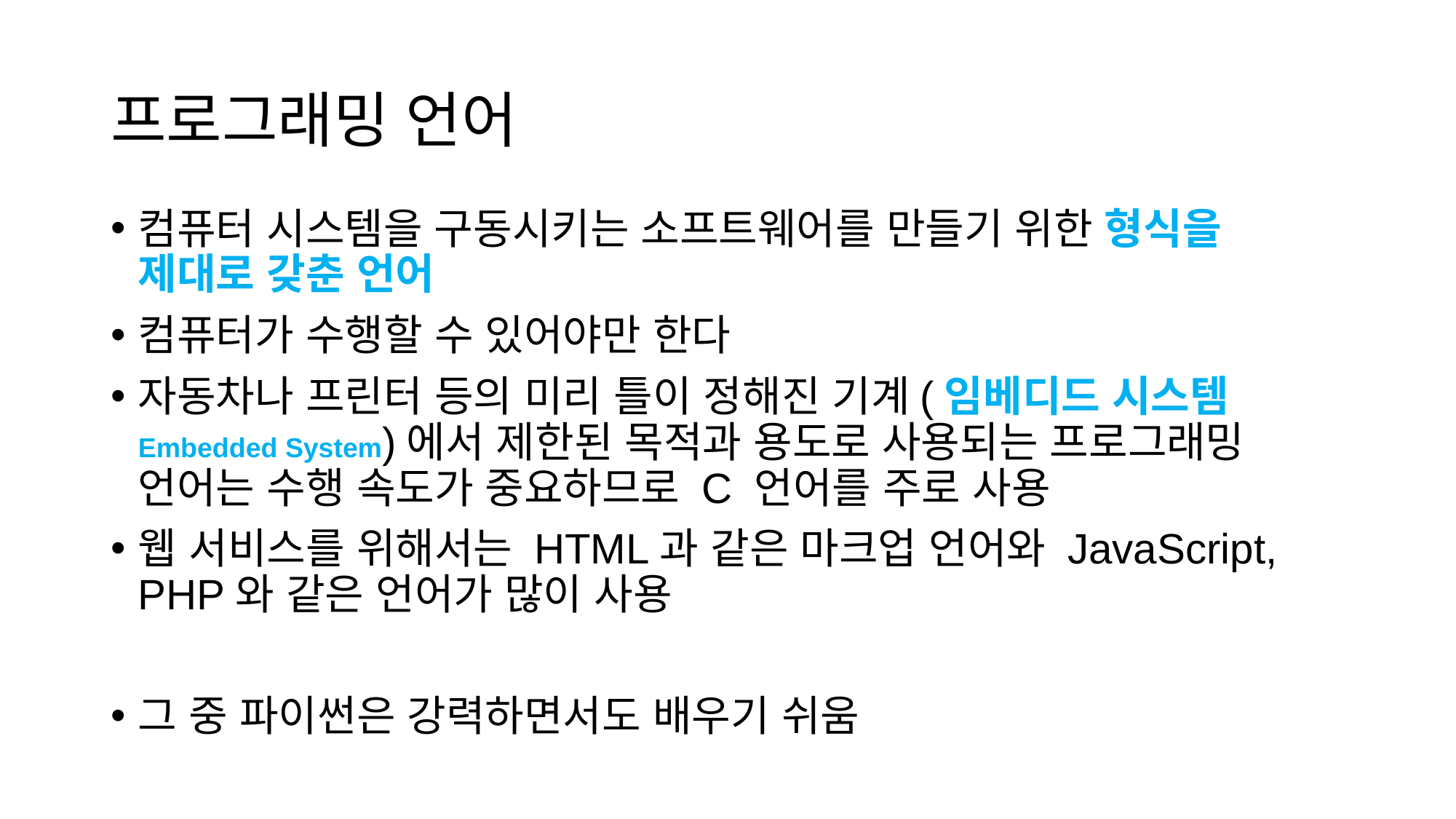

# 프로그래밍 언어
컴퓨터 시스템을 구동시키는 소프트웨어를 만들기 위한 형식을 제대로 갖춘 언어
컴퓨터가 수행할 수 있어야만 한다
자동차나 프린터 등의 미리 틀이 정해진 기계(임베디드 시스템Embedded System)에서 제한된 목적과 용도로 사용되는 프로그래밍 언어는 수행 속도가 중요하므로 C 언어를 주로 사용
웹 서비스를 위해서는 HTML과 같은 마크업 언어와 JavaScript, PHP와 같은 언어가 많이 사용

그 중 파이썬은 강력하면서도 배우기 쉬움